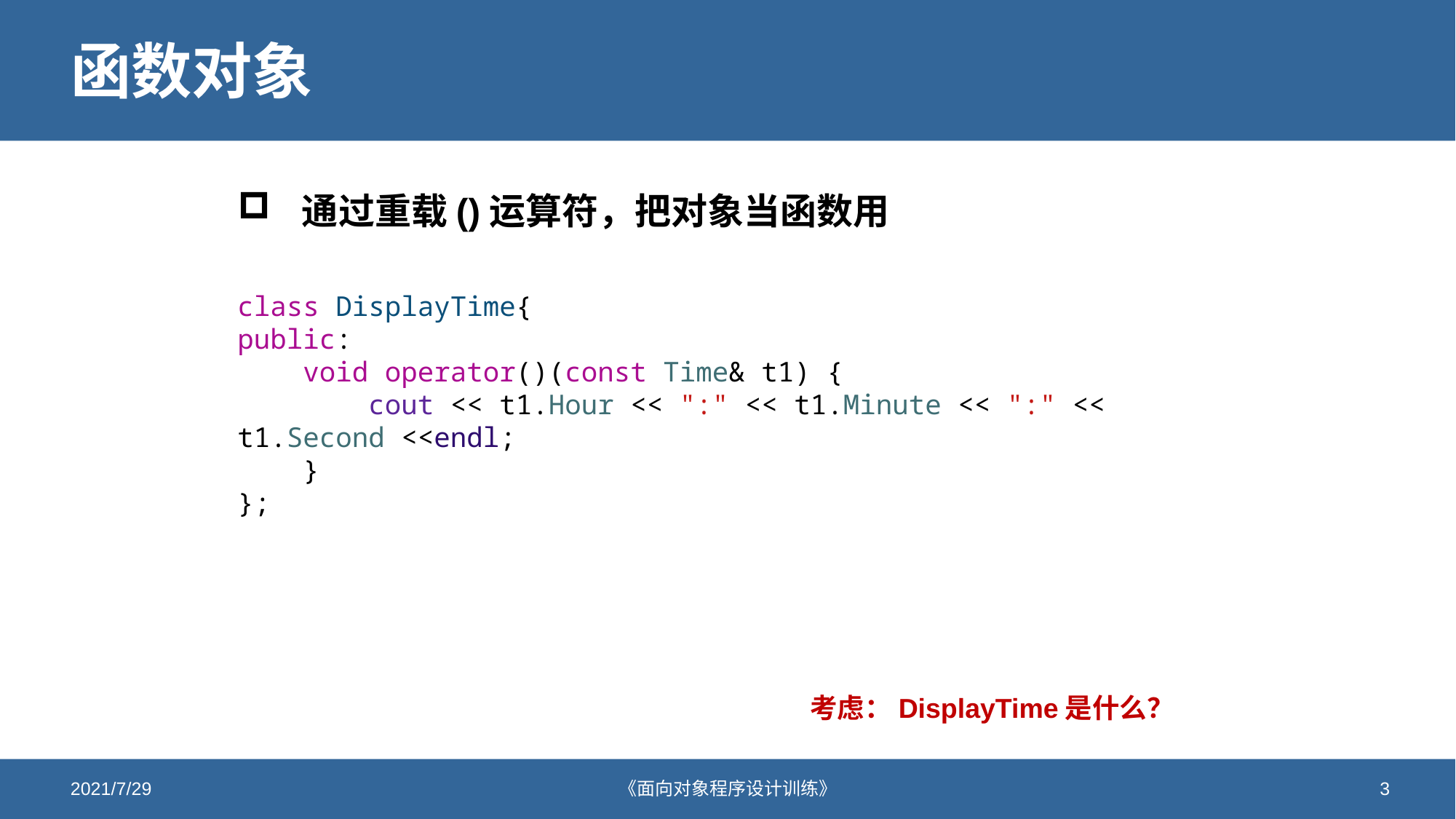

# 函数对象
通过重载()运算符，把对象当函数用
class DisplayTime{
public:
    void operator()(const Time& t1) {
        cout << t1.Hour << ":" << t1.Minute << ":" << t1.Second <<endl;
    }
};
考虑：DisplayTime是什么？
2021/7/29
《面向对象程序设计训练》
3